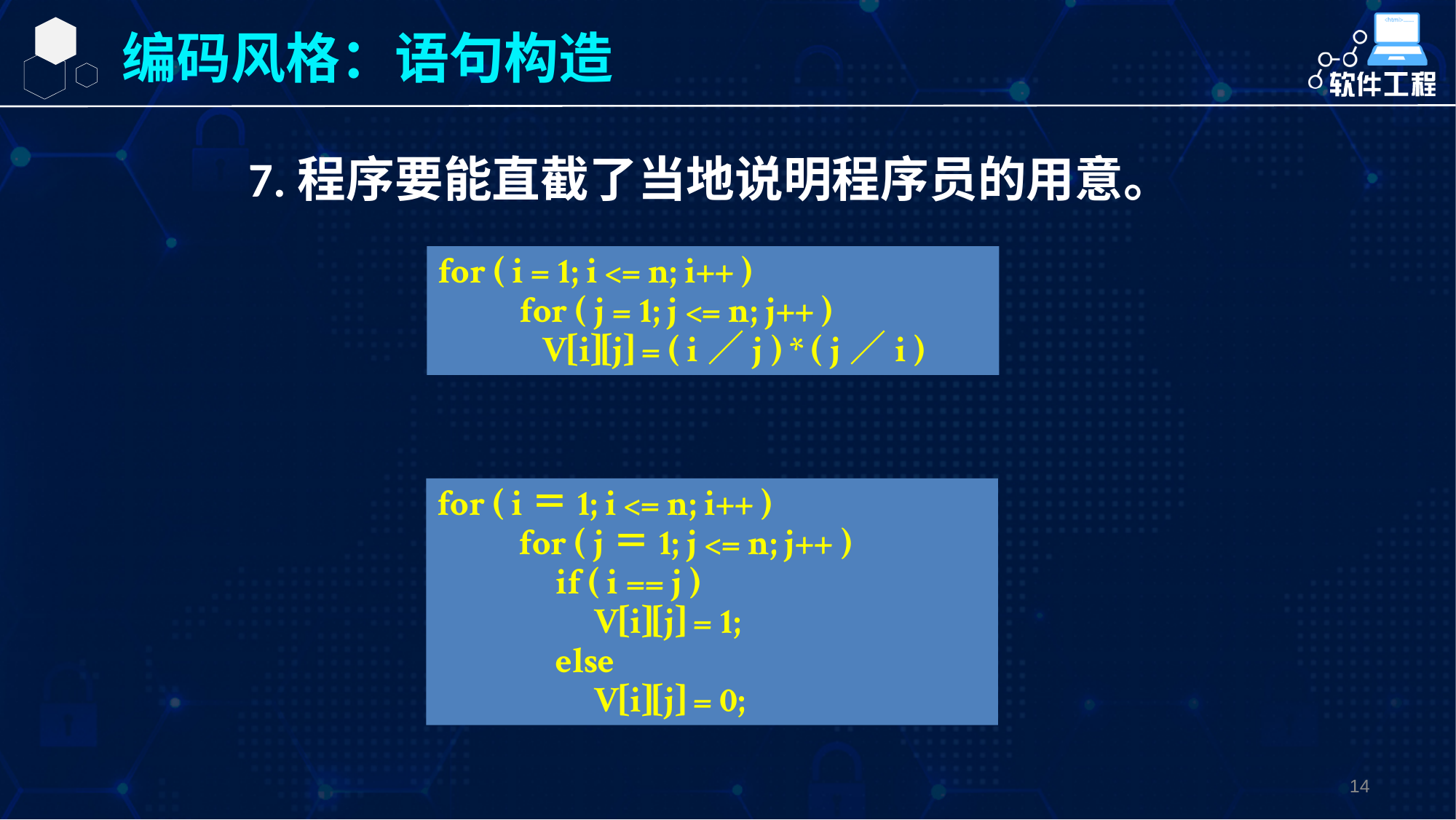

编码风格：语句构造
7.程序要能直截了当地说明程序员的用意。

for ( i = 1; i <= n; i++ )
           for ( j = 1; j <= n; j++ )
              V[i][j] = ( i／j ) * ( j／i )
for ( i＝1; i <= n; i++ )
           for ( j＝1; j <= n; j++ )
                if ( i == j )
                     V[i][j] = 1;
                else
                     V[i][j] = 0;
14